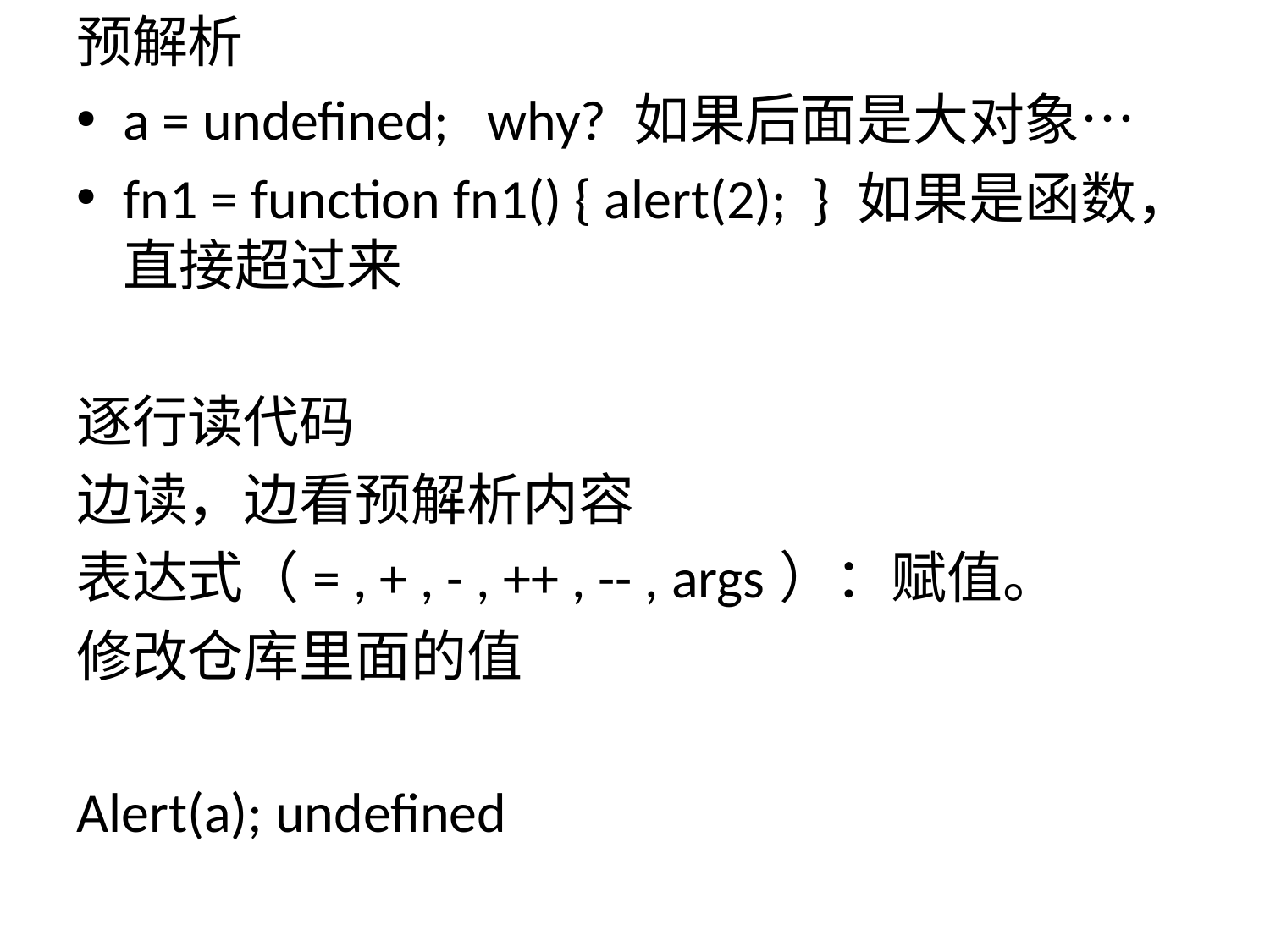

预解析
a = undefined;   why? 如果后面是大对象…
fn1 = function fn1() { alert(2);  } 如果是函数，直接超过来

逐行读代码
边读，边看预解析内容
表达式（= , + , - , ++ , -- , args）：赋值。
修改仓库里面的值

Alert(a); undefined